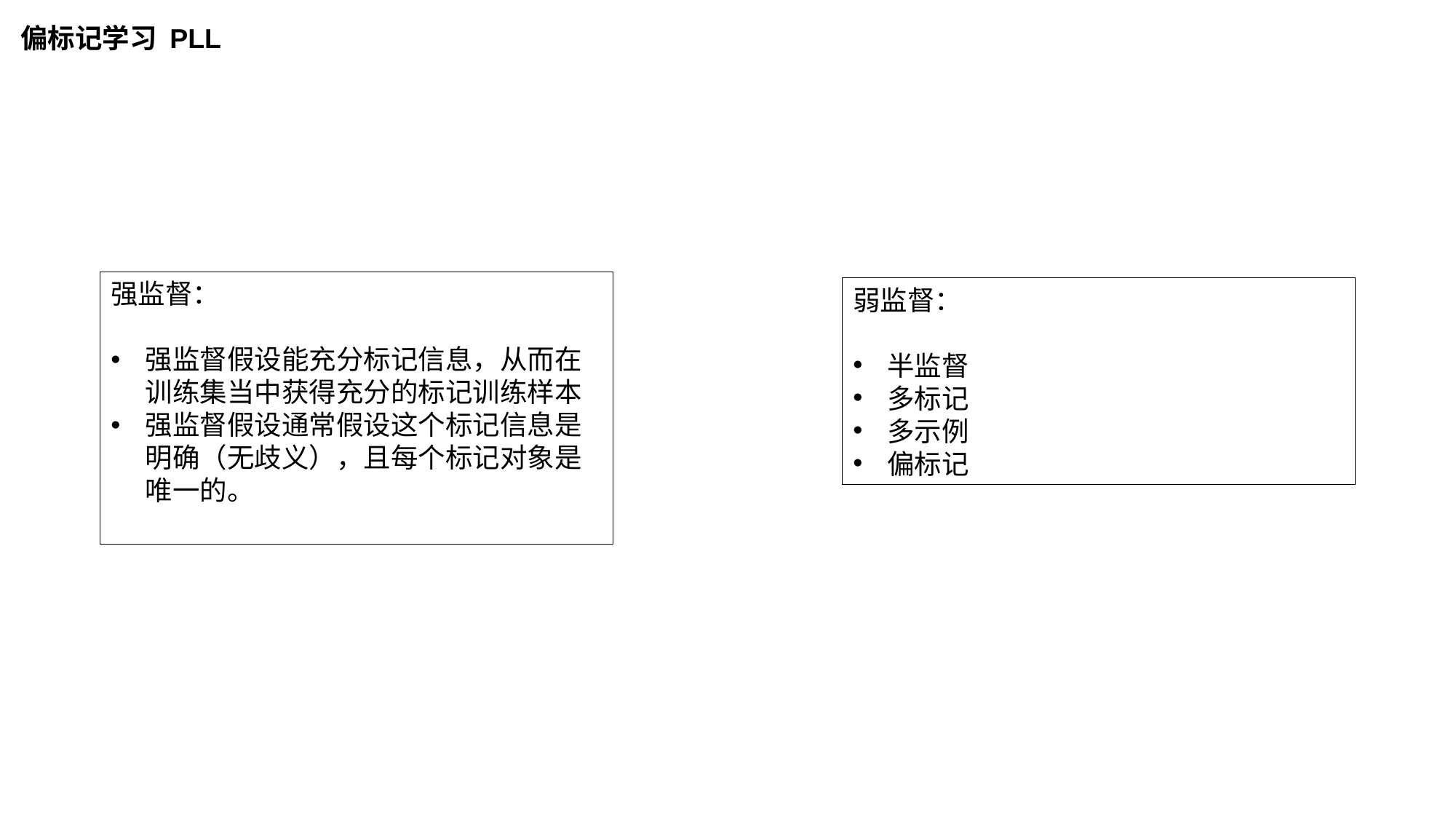

偏标记学习 PLL
强监督：

强监督假设能充分标记信息，从而在训练集当中获得充分的标记训练样本
强监督假设通常假设这个标记信息是明确（无歧义），且每个标记对象是唯一的。

弱监督：

半监督
多标记
多示例
偏标记